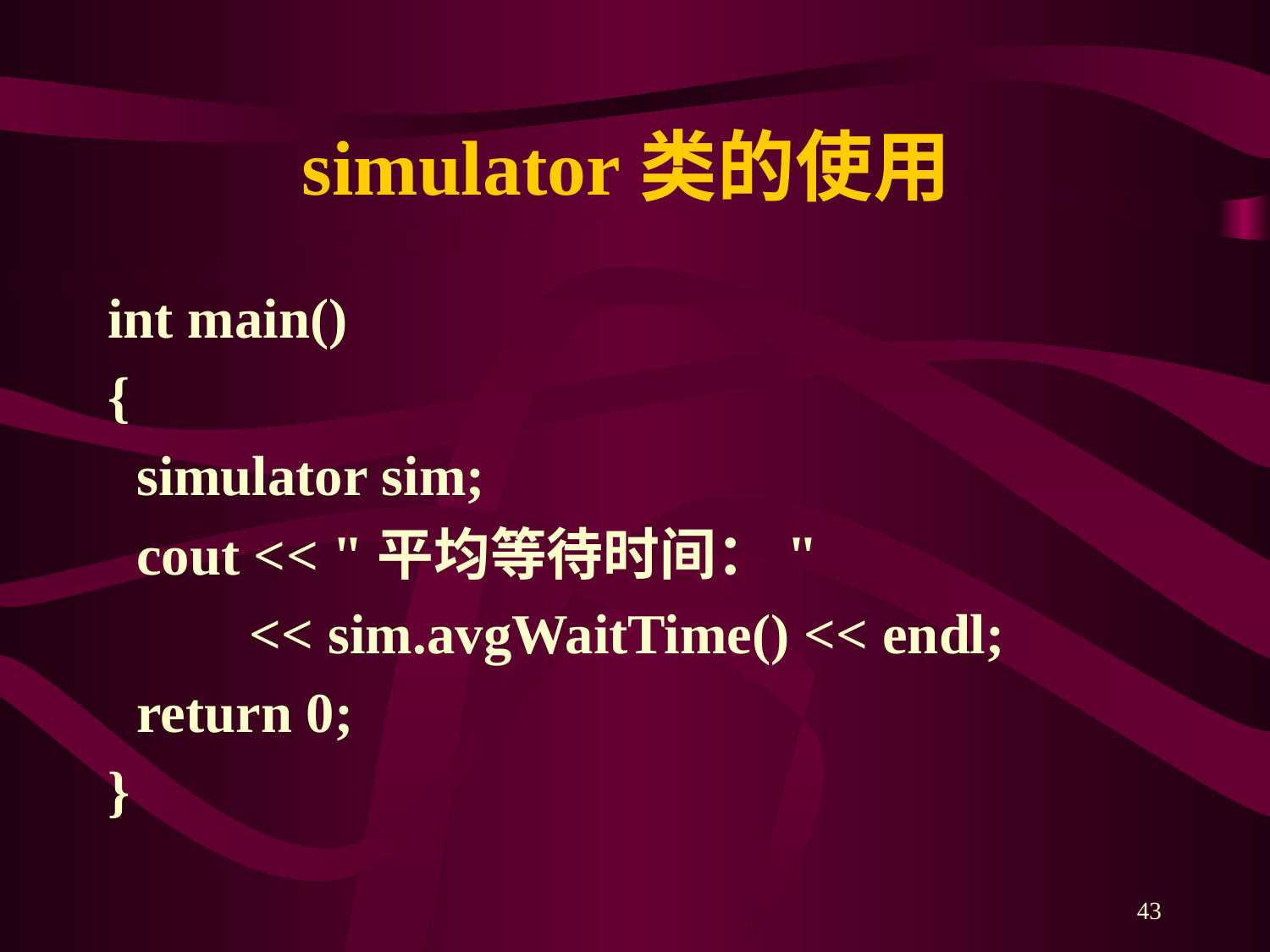

# simulator类的使用
int main()
{
  simulator sim;
  cout << "平均等待时间："
          << sim.avgWaitTime() << endl;
  return 0;
}
43